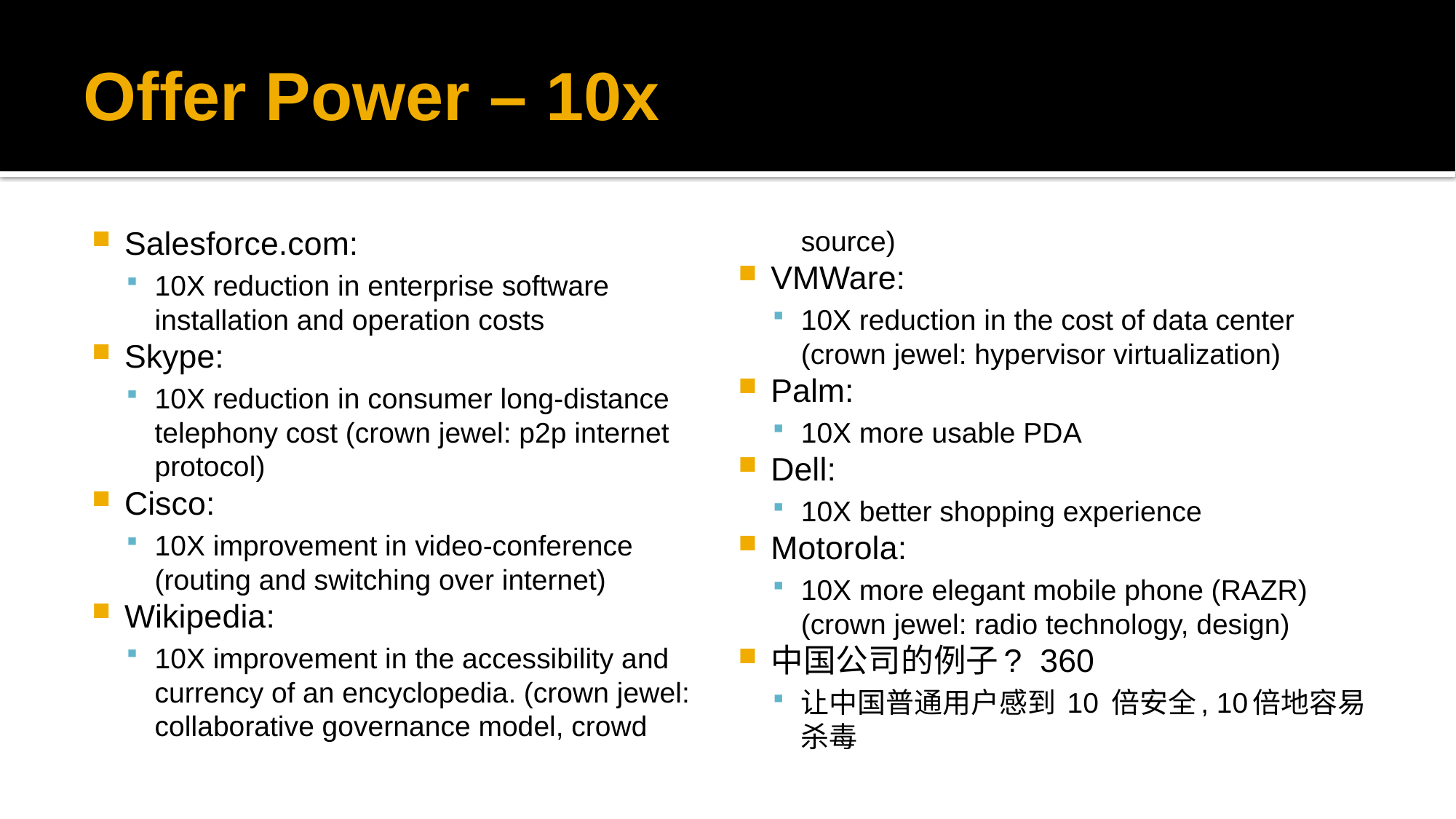

# Offer Power – 10x
Salesforce.com:
10X reduction in enterprise software installation and operation costs
Skype:
10X reduction in consumer long-distance telephony cost (crown jewel: p2p internet protocol)
Cisco:
10X improvement in video-conference (routing and switching over internet)
Wikipedia:
10X improvement in the accessibility and currency of an encyclopedia. (crown jewel: collaborative governance model, crowd source)
VMWare:
10X reduction in the cost of data center (crown jewel: hypervisor virtualization)
Palm:
10X more usable PDA
Dell:
10X better shopping experience
Motorola:
10X more elegant mobile phone (RAZR)  (crown jewel: radio technology, design)
中国公司的例子?  360
让中国普通用户感到 10 倍安全, 10倍地容易杀毒